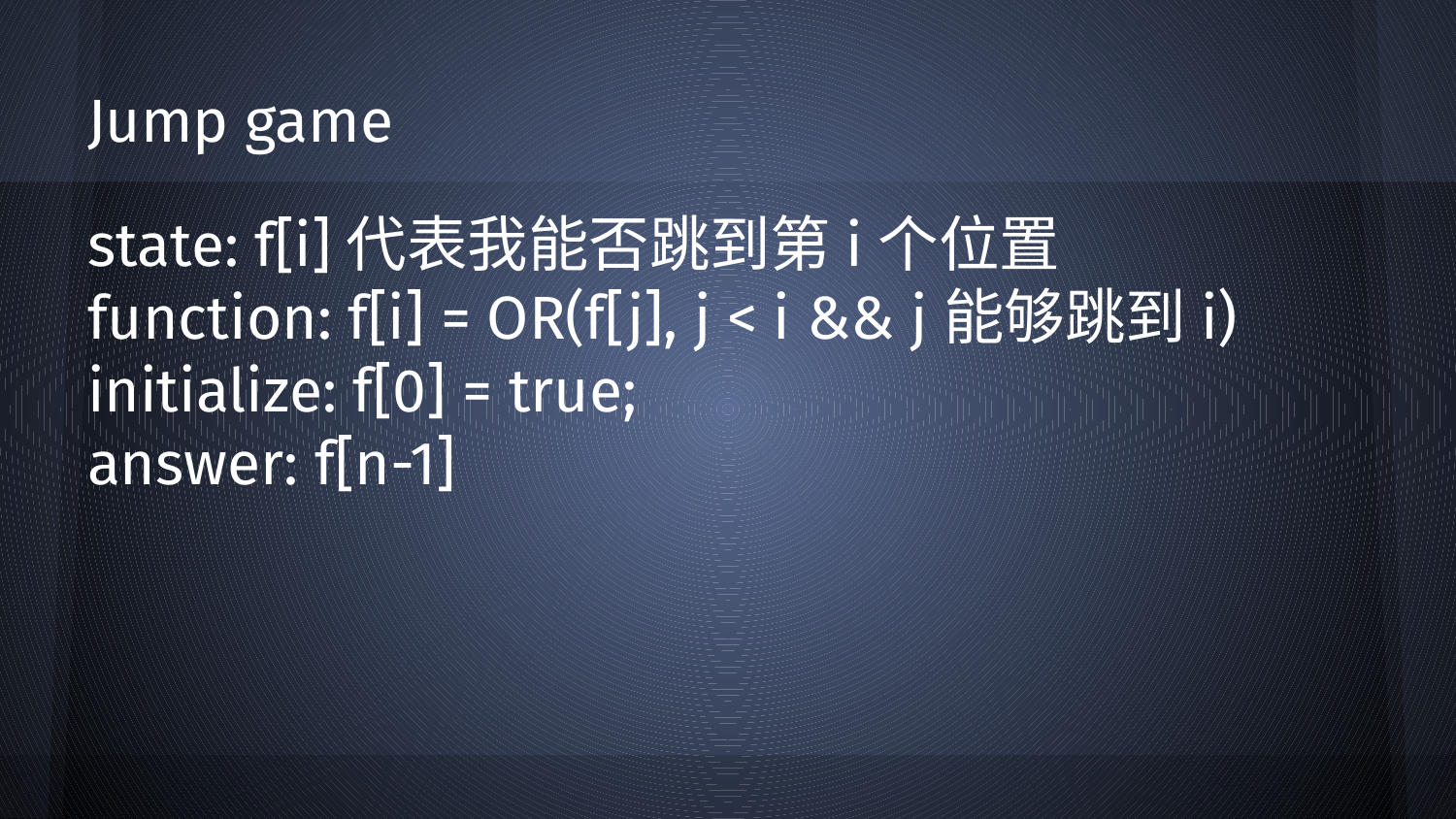

# Jump game
state: f[i]代表我能否跳到第i个位置
function: f[i] = OR(f[j], j < i && j能够跳到i)
initialize: f[0] = true;
answer: f[n-1]